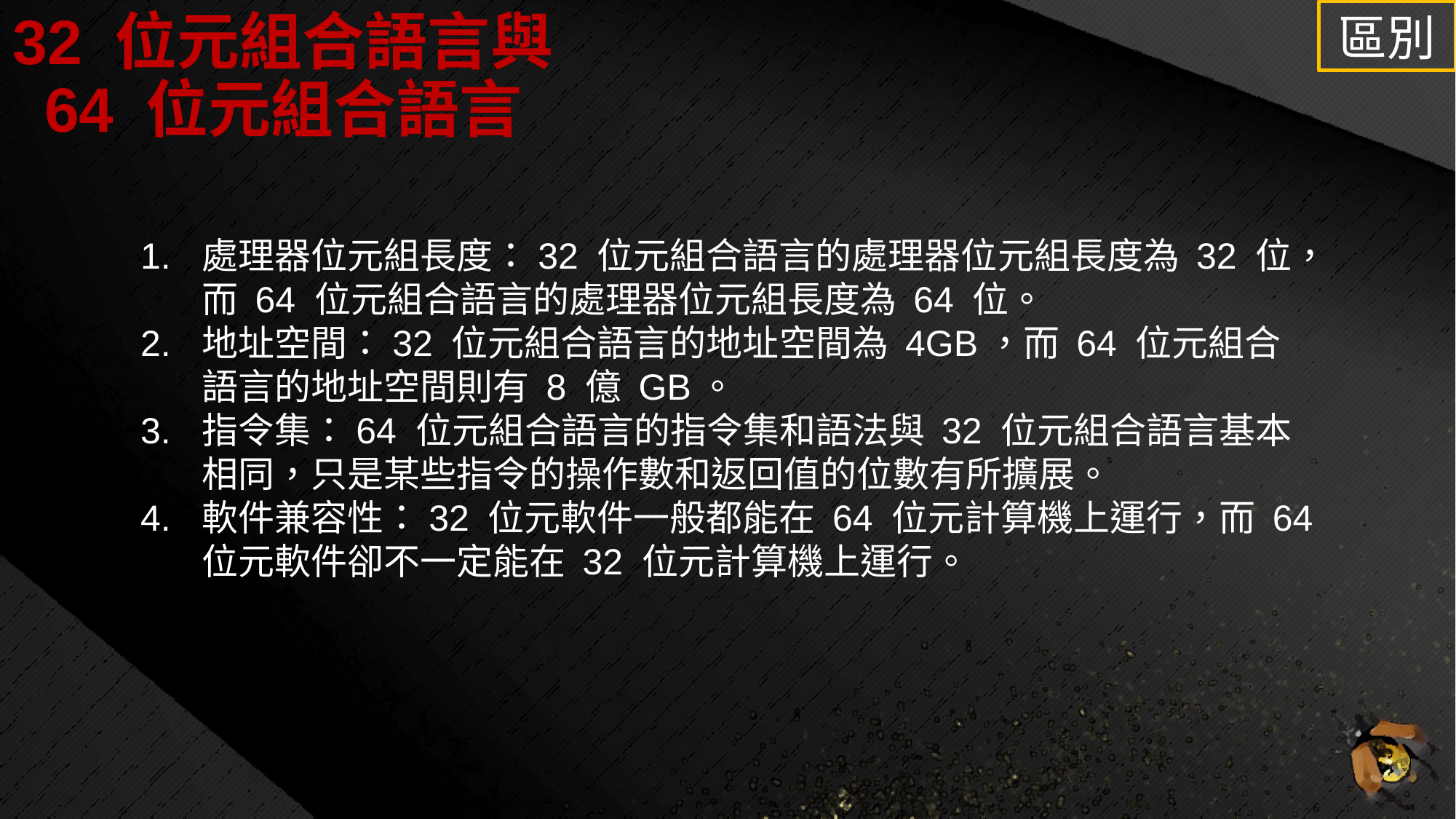

32 位元組合語言與 64 位元組合語言
區別
處理器位元組長度：32 位元組合語言的處理器位元組長度為 32 位，而 64 位元組合語言的處理器位元組長度為 64 位。
地址空間：32 位元組合語言的地址空間為 4GB，而 64 位元組合語言的地址空間則有 8 億 GB。
指令集：64 位元組合語言的指令集和語法與 32 位元組合語言基本相同，只是某些指令的操作數和返回值的位數有所擴展。
軟件兼容性：32 位元軟件一般都能在 64 位元計算機上運行，而 64 位元軟件卻不一定能在 32 位元計算機上運行。